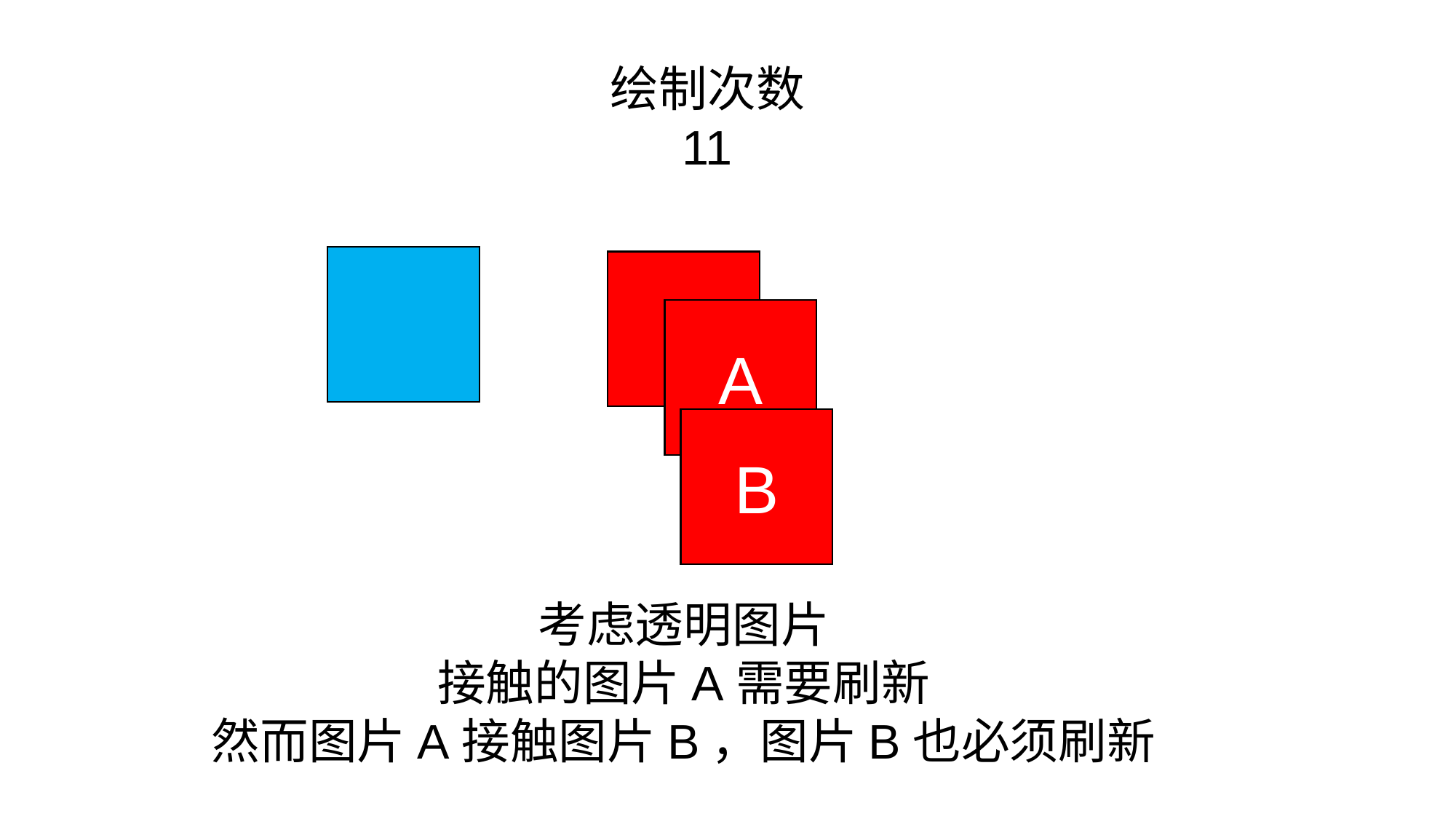

绘制次数
11

A
B
考虑透明图片
接触的图片A需要刷新
然而图片A接触图片B，图片B也必须刷新